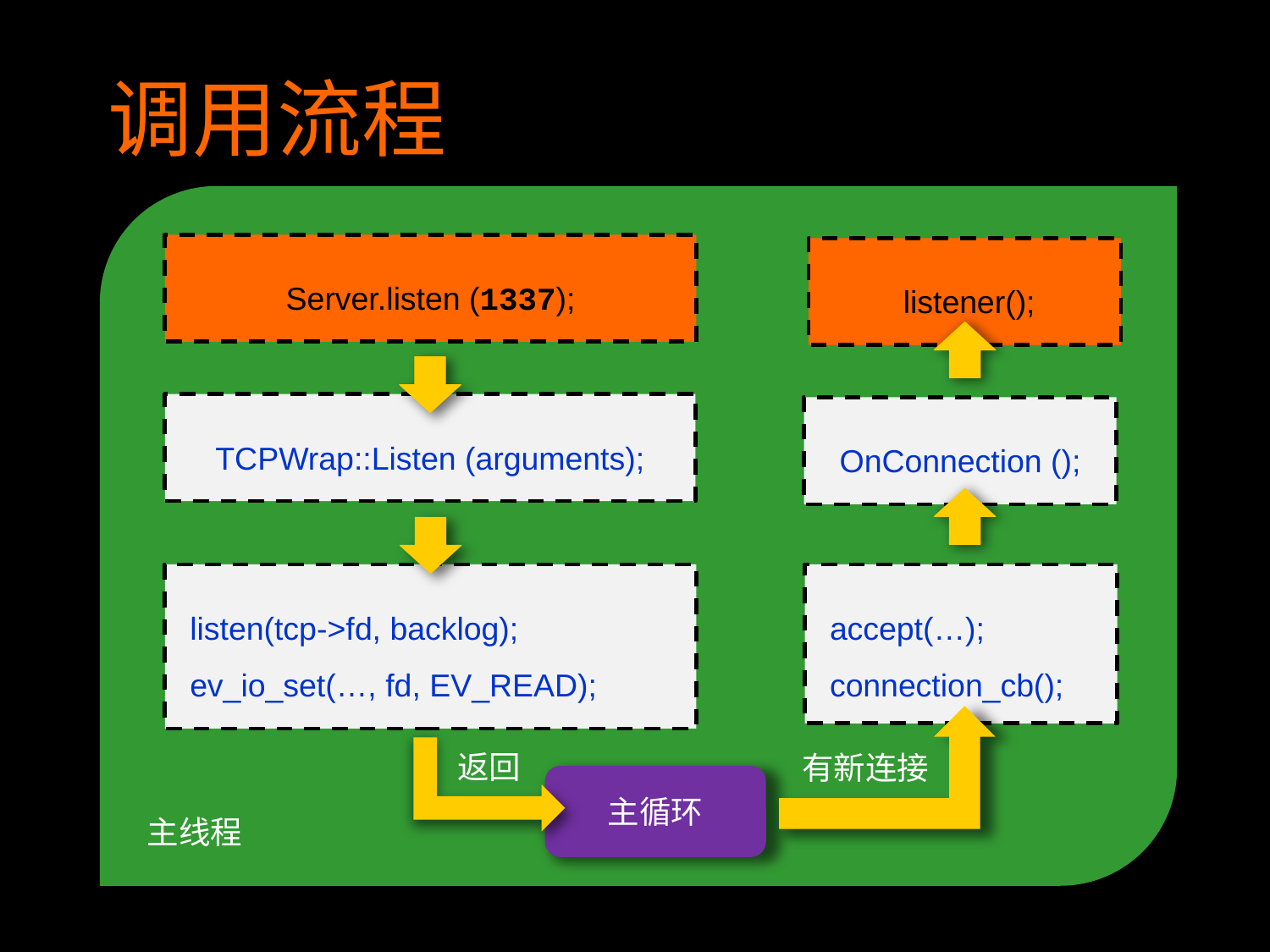

# 调用流程

Server.listen (1337);
 listener();

TCPWrap::Listen (arguments);
OnConnection ();

listen(tcp->fd, backlog);
ev_io_set(…, fd, EV_READ);
accept(…);
connection_cb();

返回
有新连接
主循环
主线程